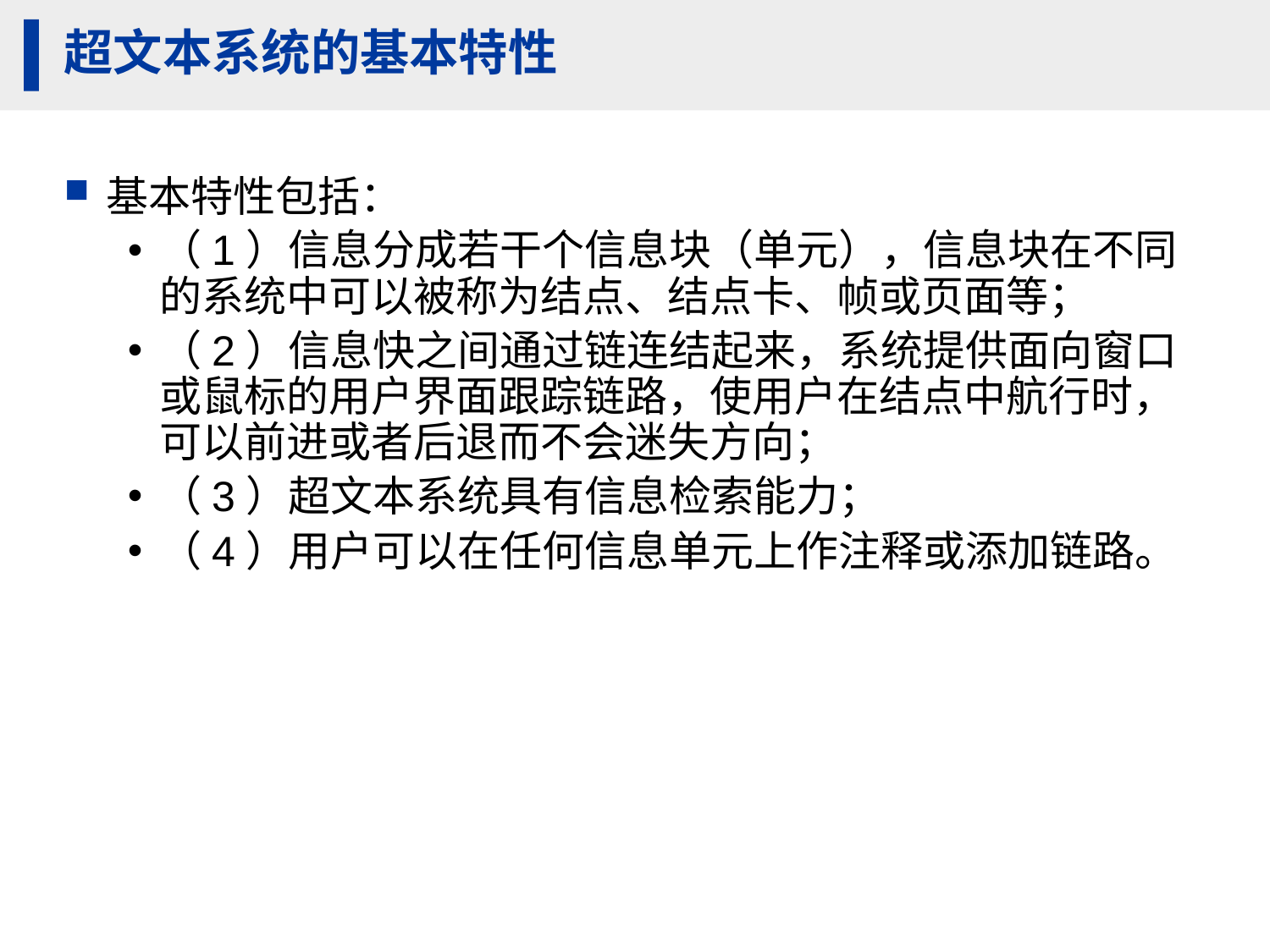

# 超文本系统的基本特性
基本特性包括：
（1）信息分成若干个信息块（单元），信息块在不同的系统中可以被称为结点、结点卡、帧或页面等；
（2）信息快之间通过链连结起来，系统提供面向窗口或鼠标的用户界面跟踪链路，使用户在结点中航行时，可以前进或者后退而不会迷失方向；
（3）超文本系统具有信息检索能力；
（4）用户可以在任何信息单元上作注释或添加链路。